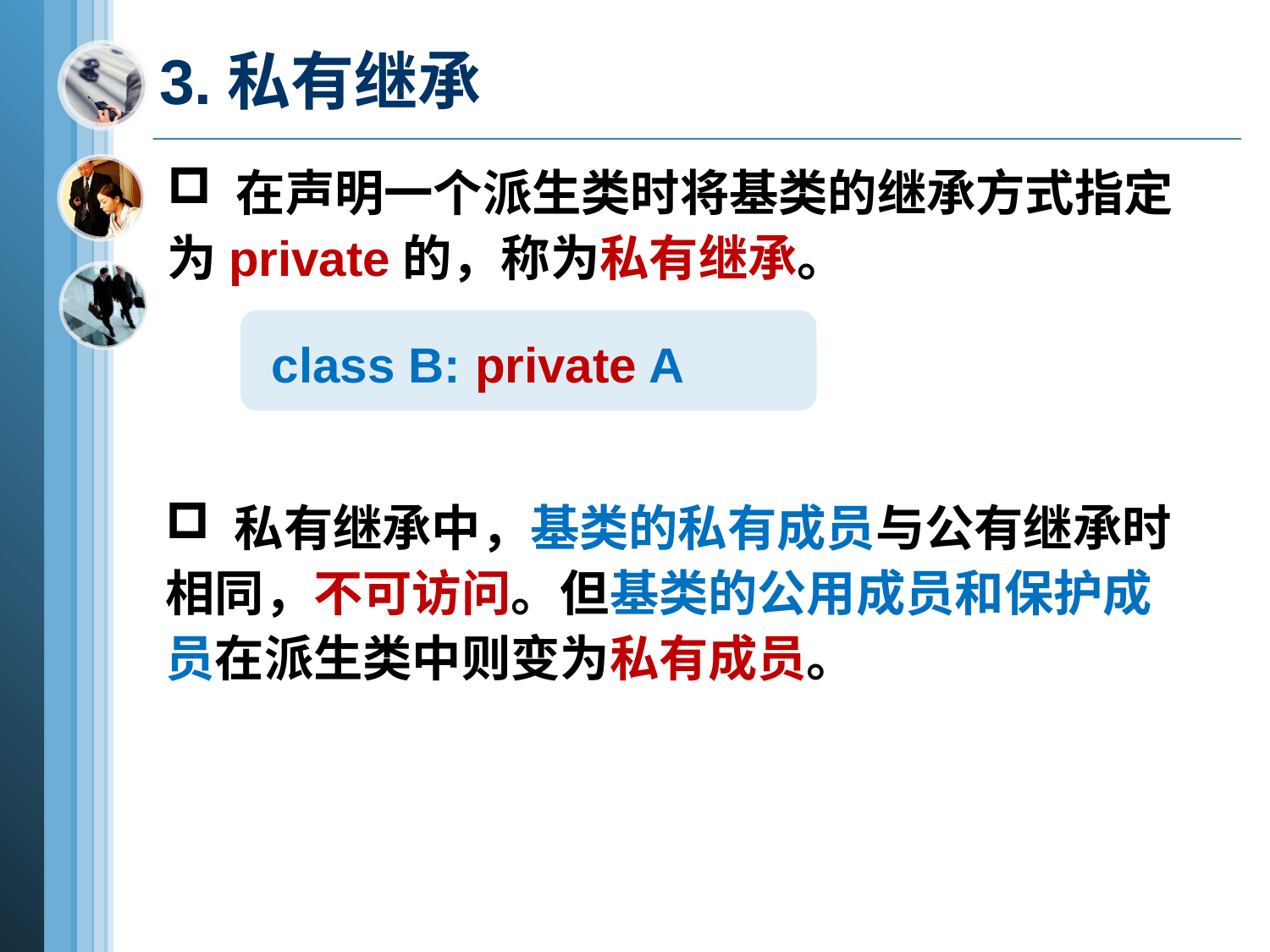

# 3.私有继承
 在声明一个派生类时将基类的继承方式指定为private的，称为私有继承。
 class B: private A
 私有继承中，基类的私有成员与公有继承时相同，不可访问。但基类的公用成员和保护成员在派生类中则变为私有成员。